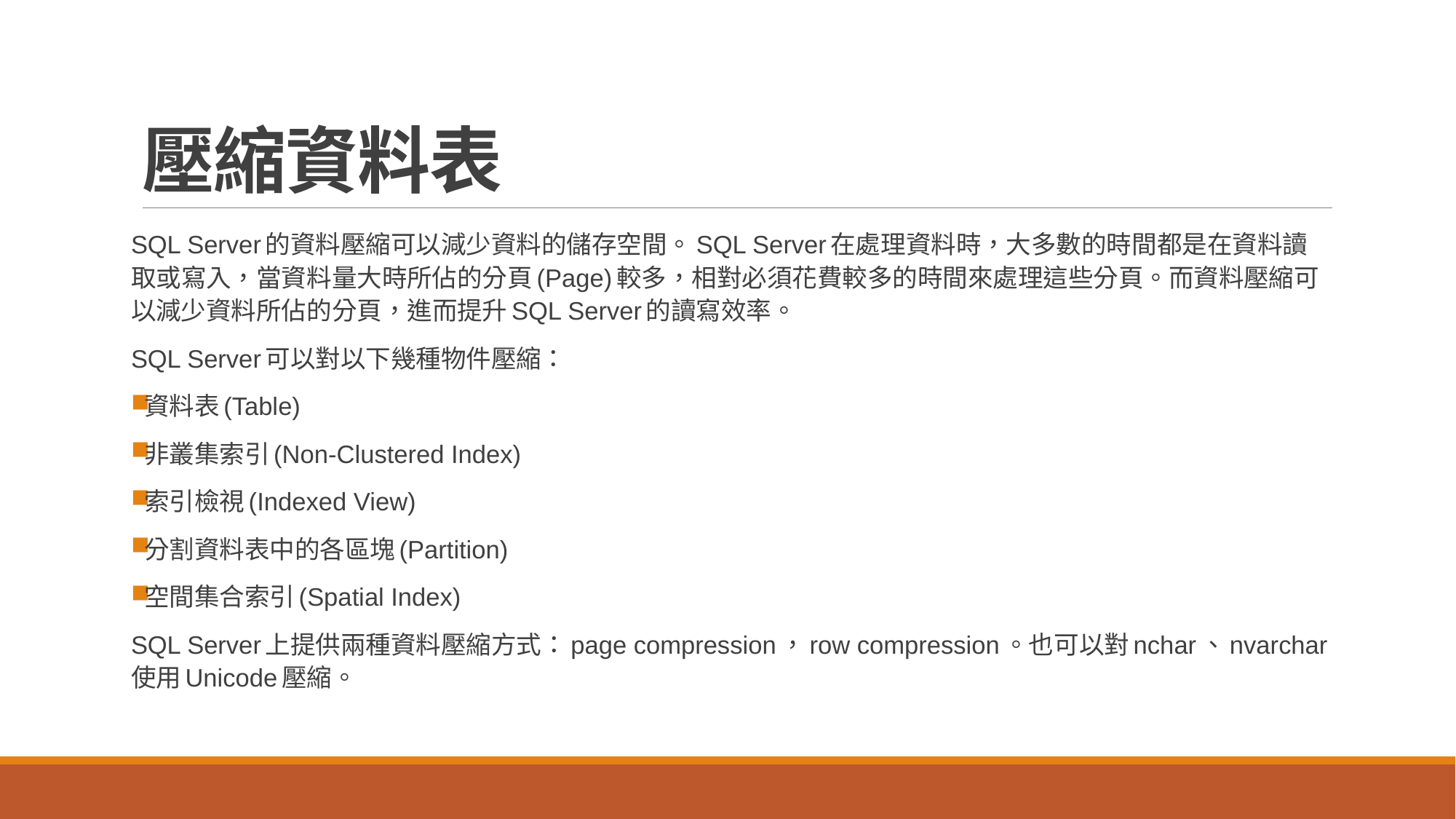

# 壓縮資料表
SQL Server的資料壓縮可以減少資料的儲存空間。SQL Server在處理資料時，大多數的時間都是在資料讀取或寫入，當資料量大時所佔的分頁(Page)較多，相對必須花費較多的時間來處理這些分頁。而資料壓縮可以減少資料所佔的分頁，進而提升SQL Server的讀寫效率。
SQL Server可以對以下幾種物件壓縮：
資料表(Table)
非叢集索引(Non-Clustered Index)
索引檢視(Indexed View)
分割資料表中的各區塊(Partition)
空間集合索引(Spatial Index)
SQL Server上提供兩種資料壓縮方式：page compression，row compression。也可以對nchar、nvarchar使用Unicode壓縮。